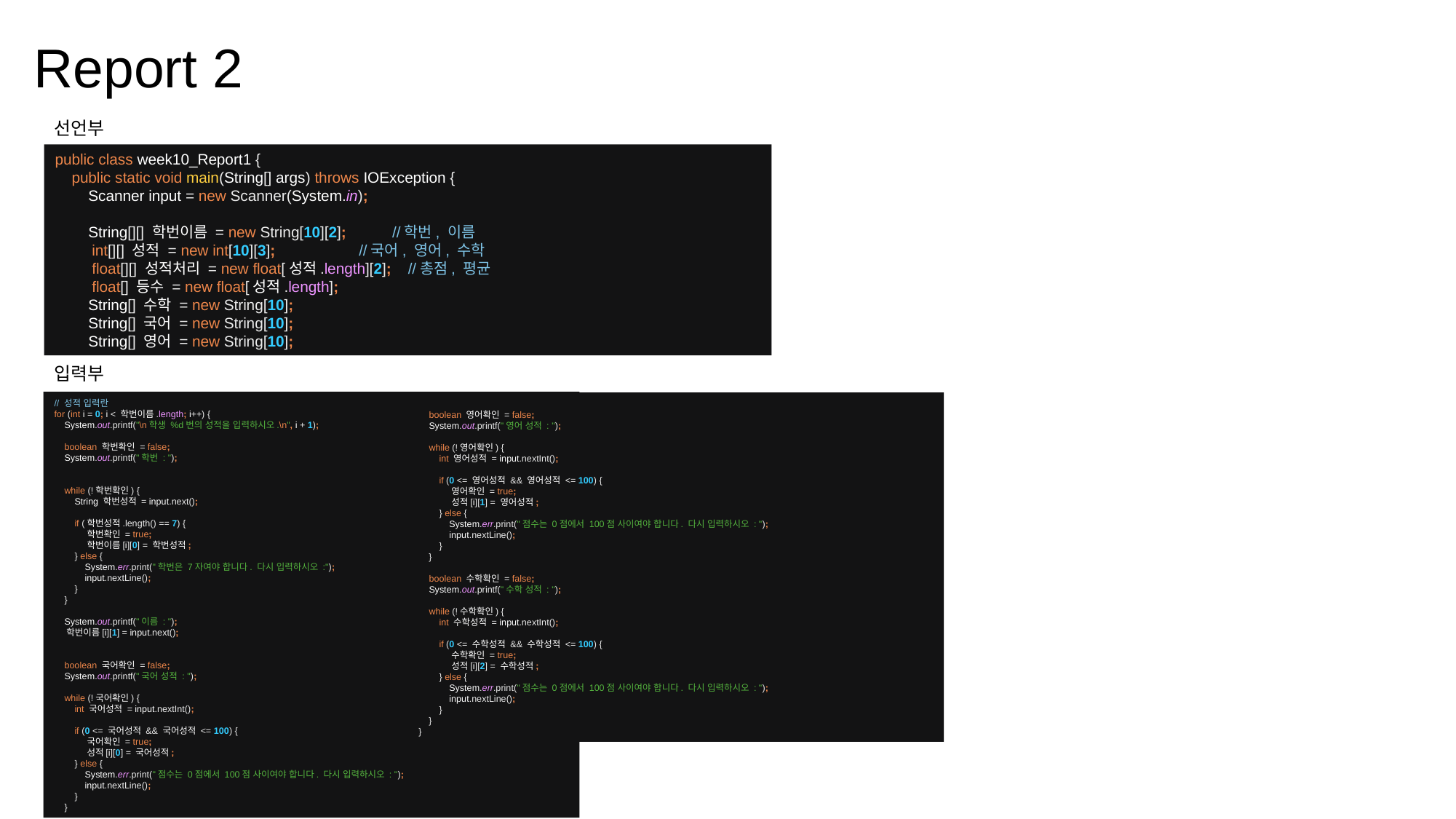

Report 2
선언부
public class week10_Report1 {
    public static void main(String[] args) throws IOException {
        Scanner input = new Scanner(System.in);
        String[][] 학번이름 = new String[10][2];           //학번, 이름
        int[][] 성적 = new int[10][3];                    //국어, 영어, 수학
        float[][] 성적처리 = new float[성적.length][2];    //총점, 평균
        float[] 등수 = new float[성적.length];
        String[] 수학 = new String[10];
        String[] 국어 = new String[10];
        String[] 영어 = new String[10];
입력부
// 성적 입력란
for (int i = 0; i < 학번이름.length; i++) {
    System.out.printf("\n학생 %d번의 성적을 입력하시오.\n", i + 1);
    boolean 학번확인 = false;
    System.out.printf("학번 : ");
    while (!학번확인) {
        String 학번성적 = input.next();
        if (학번성적.length() == 7) {
            학번확인 = true;
            학번이름[i][0] = 학번성적;
        } else {
            System.err.print("학번은 7자여야 합니다. 다시 입력하시오 :");
            input.nextLine();
        }
    }
    System.out.printf("이름 : ");
    학번이름[i][1] = input.next();
    boolean 국어확인 = false;
    System.out.printf("국어 성적 : ");
    while (!국어확인) {
        int 국어성적 = input.nextInt();
        if (0 <= 국어성적 && 국어성적 <= 100) {
            국어확인 = true;
            성적[i][0] = 국어성적;
        } else {
            System.err.print("점수는 0점에서 100점 사이여야 합니다. 다시 입력하시오 : ");
            input.nextLine();
        }
    }
    boolean 영어확인 = false;
    System.out.printf("영어 성적 : ");
    while (!영어확인) {
        int 영어성적 = input.nextInt();
        if (0 <= 영어성적 && 영어성적 <= 100) {
            영어확인 = true;
            성적[i][1] = 영어성적;
        } else {
            System.err.print("점수는 0점에서 100점 사이여야 합니다. 다시 입력하시오 : ");
            input.nextLine();
        }
    }
    boolean 수학확인 = false;
    System.out.printf("수학 성적 : ");
    while (!수학확인) {
        int 수학성적 = input.nextInt();
        if (0 <= 수학성적 && 수학성적 <= 100) {
            수학확인 = true;
            성적[i][2] = 수학성적;
        } else {
            System.err.print("점수는 0점에서 100점 사이여야 합니다. 다시 입력하시오 : ");
            input.nextLine();
        }
    }
}